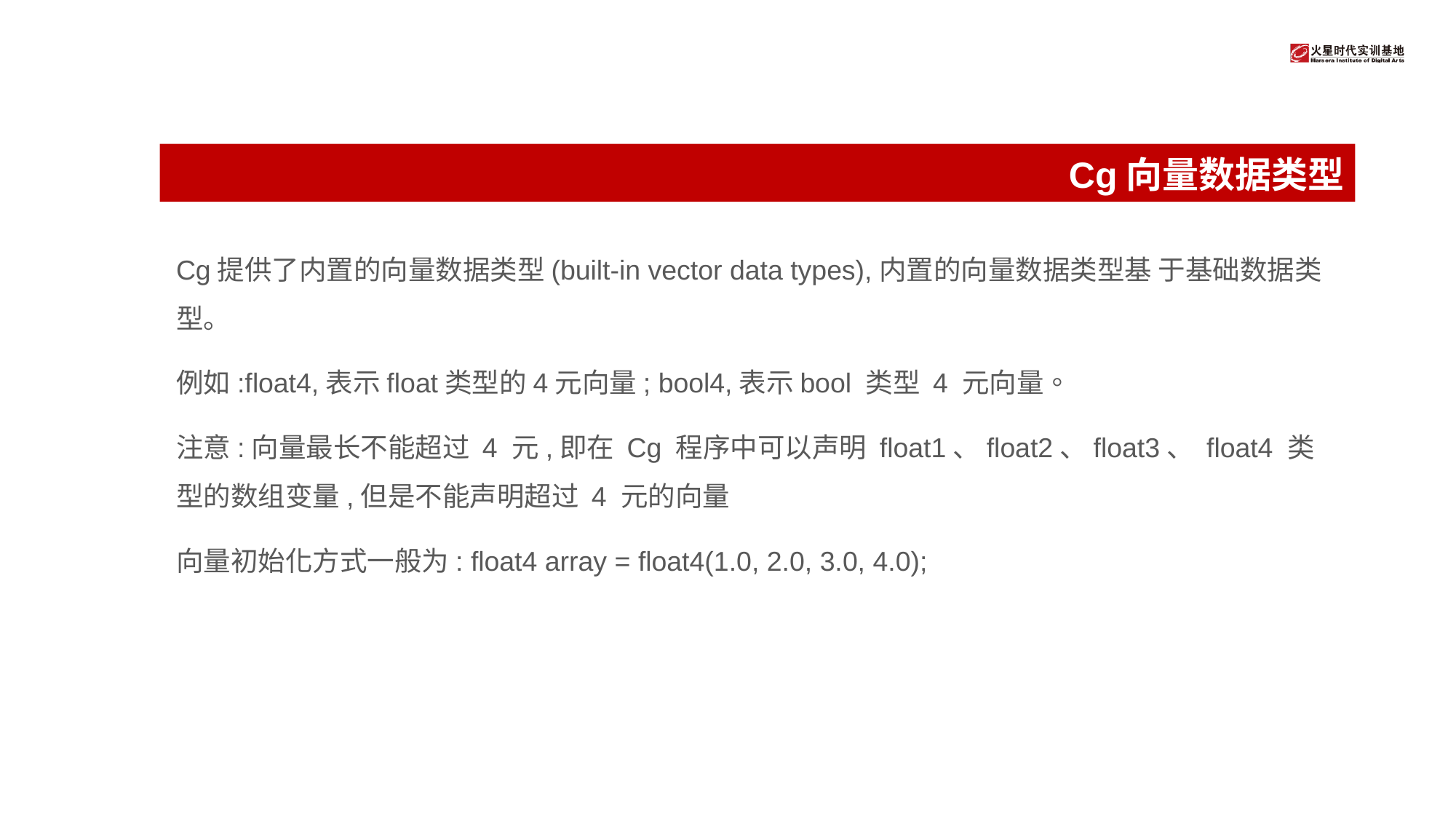

# Cg向量数据类型
Cg提供了内置的向量数据类型(built-in vector data types),内置的向量数据类型基 于基础数据类型。
例如:float4,表示float类型的4元向量; bool4,表示bool 类型 4 元向量。
注意:向量最长不能超过 4 元,即在 Cg 程序中可以声明 float1、float2、float3、 float4 类型的数组变量,但是不能声明超过 4 元的向量
向量初始化方式一般为: float4 array = float4(1.0, 2.0, 3.0, 4.0);